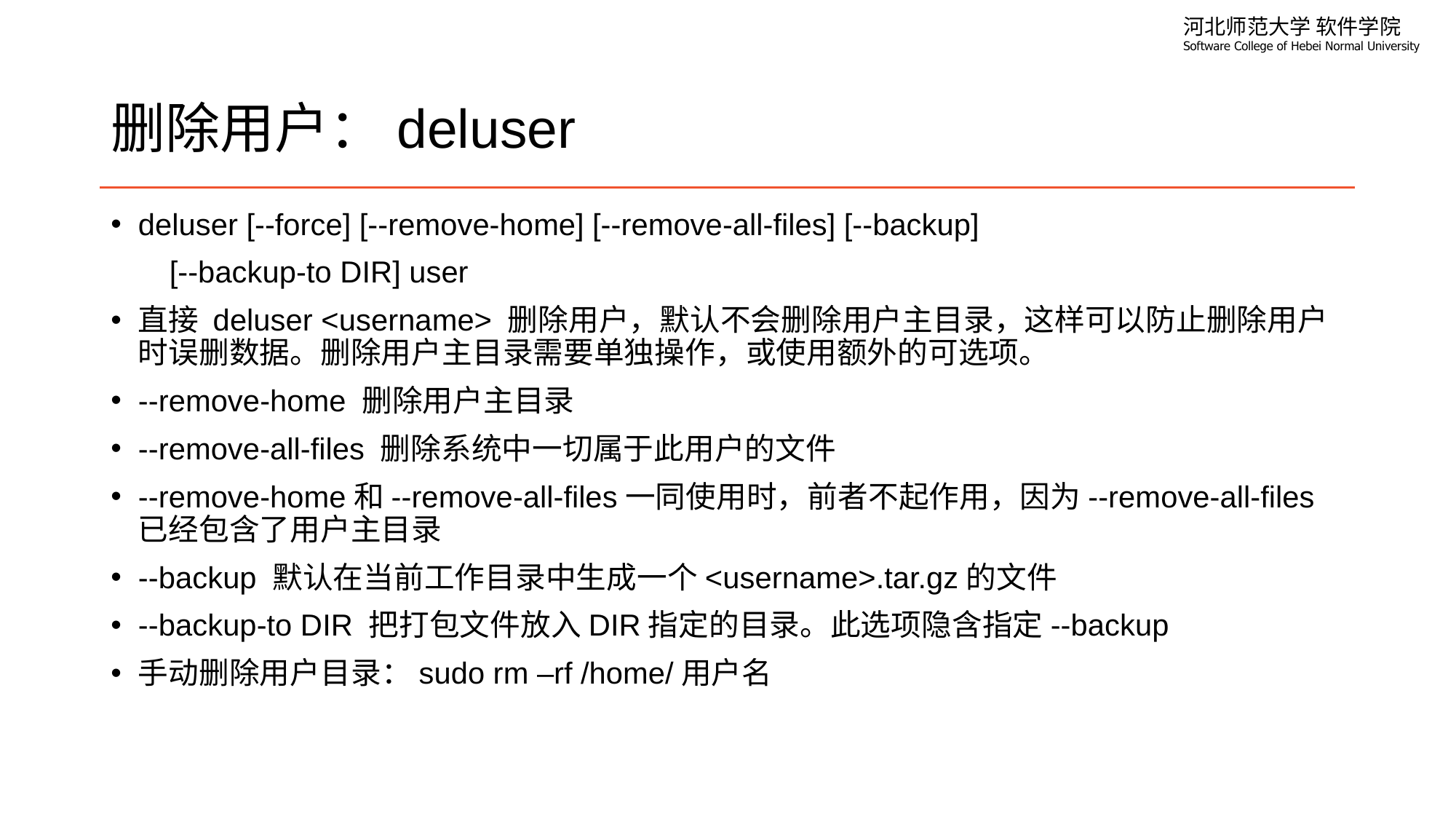

# 删除用户：deluser
deluser [--force] [--remove-home] [--remove-all-files] [--backup]
       [--backup-to DIR] user
直接 deluser <username> 删除用户，默认不会删除用户主目录，这样可以防止删除用户时误删数据。删除用户主目录需要单独操作，或使用额外的可选项。
--remove-home 删除用户主目录
--remove-all-files 删除系统中一切属于此用户的文件
--remove-home和--remove-all-files一同使用时，前者不起作用，因为--remove-all-files已经包含了用户主目录
--backup 默认在当前工作目录中生成一个<username>.tar.gz的文件
--backup-to DIR 把打包文件放入DIR指定的目录。此选项隐含指定--backup
手动删除用户目录：sudo rm –rf /home/用户名